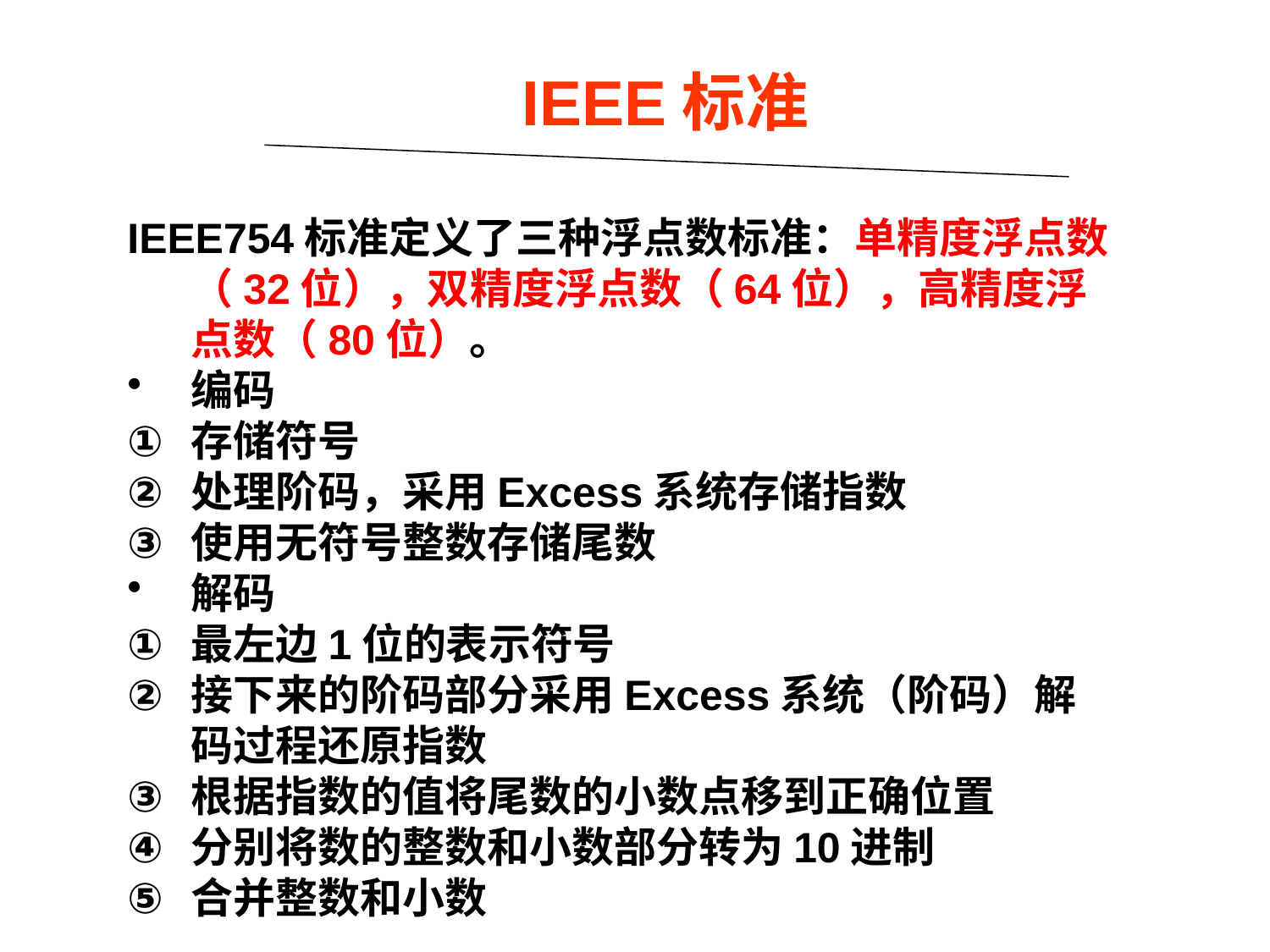

IEEE标准

IEEE754标准定义了三种浮点数标准：单精度浮点数（32位），双精度浮点数（64位），高精度浮点数（80位）。
编码
存储符号
处理阶码，采用Excess系统存储指数
使用无符号整数存储尾数
解码
最左边1位的表示符号
接下来的阶码部分采用Excess系统（阶码）解码过程还原指数
根据指数的值将尾数的小数点移到正确位置
分别将数的整数和小数部分转为10进制
合并整数和小数